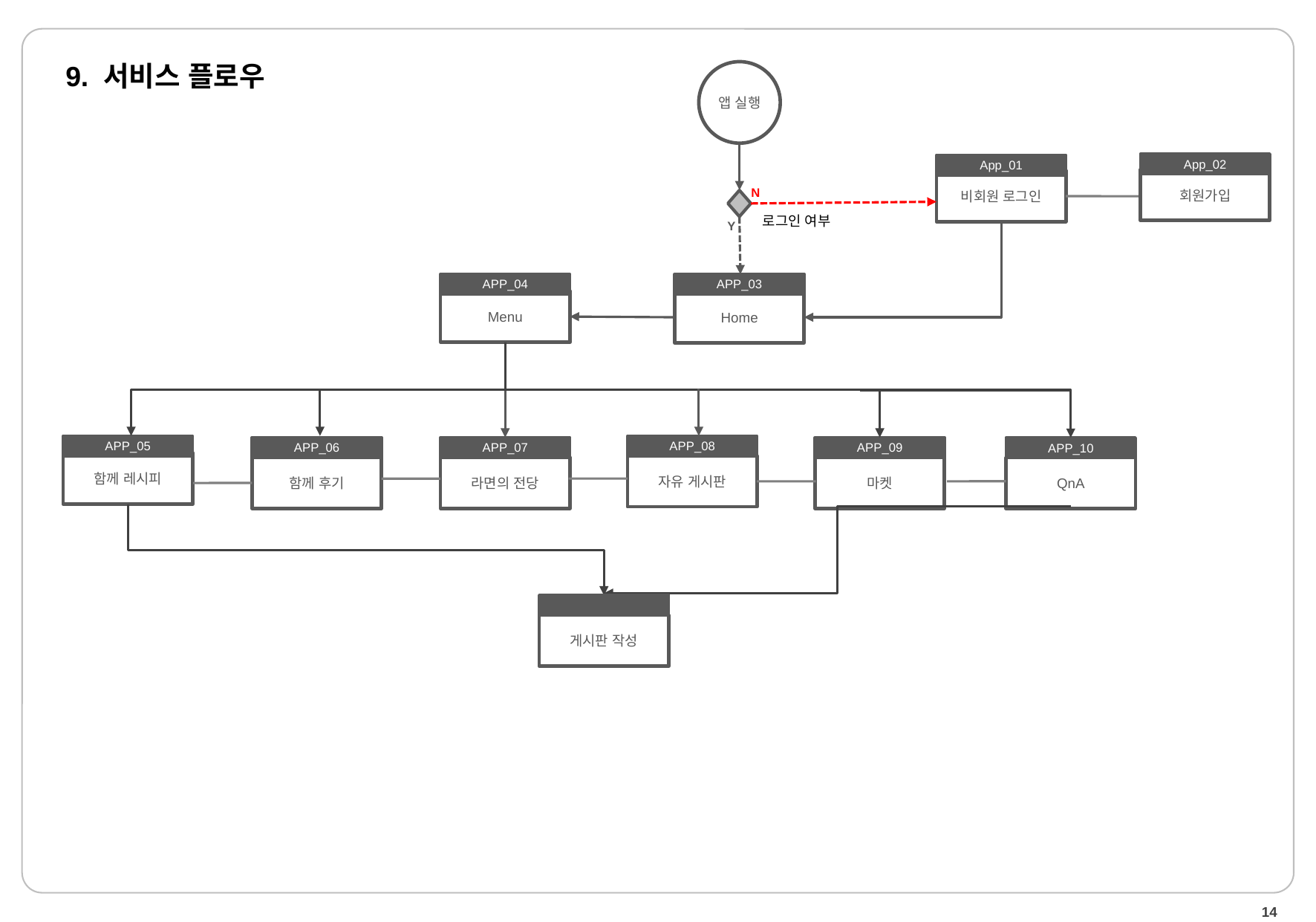

# 9. 서비스 플로우
앱 실행
App_02
App_01
회원가입
비회원 로그인
N

Y
로그인 여부
APP_03
APP_04
Menu
Home
APP_05
APP_08
APP_07
APP_09
APP_06
APP_10
함께 레시피
자유 게시판
함께 후기
라면의 전당
마켓
QnA

게시판 작성
14